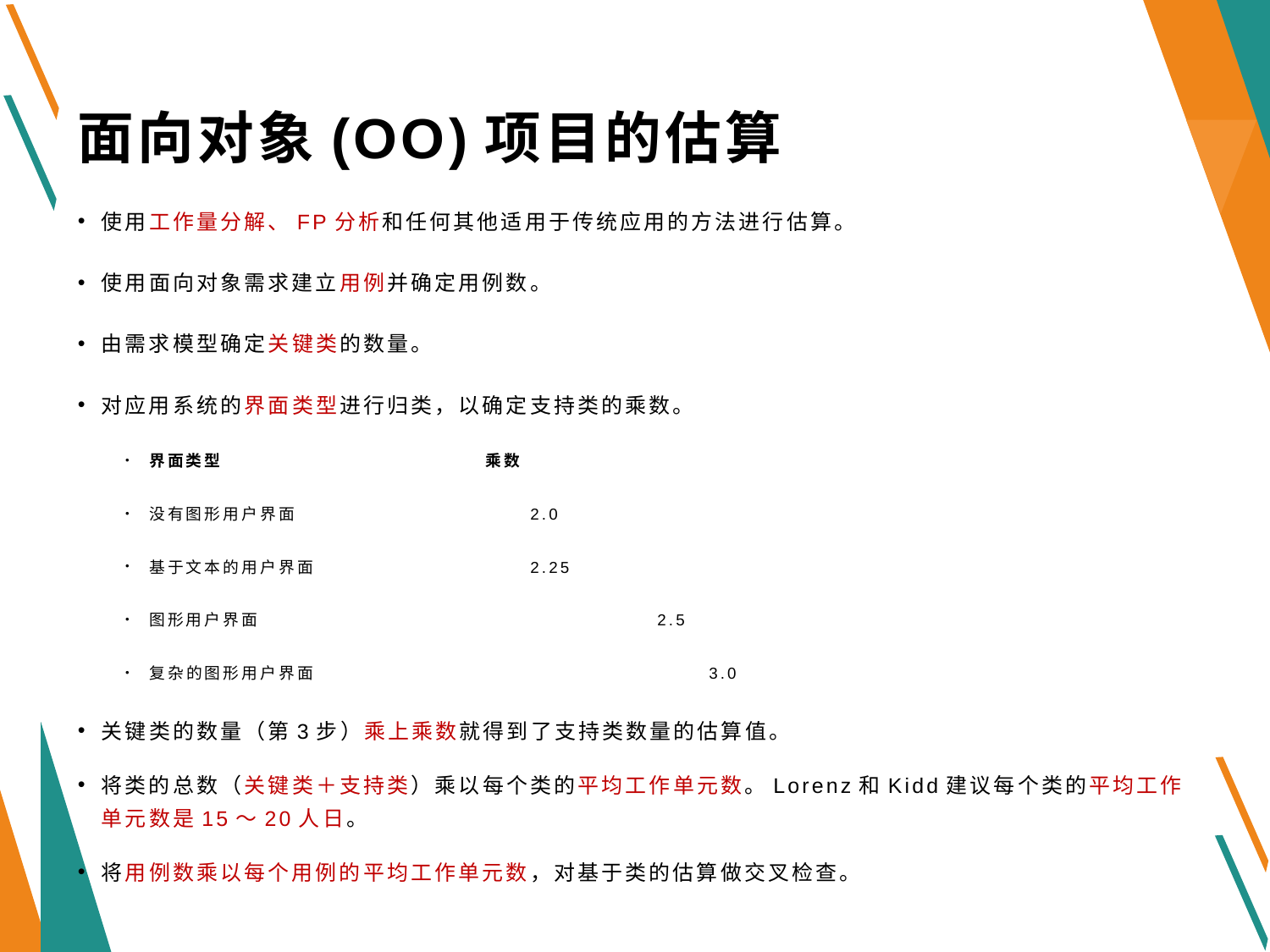

# 面向对象(OO)项目的估算
使用工作量分解、FP分析和任何其他适用于传统应用的方法进行估算。
使用面向对象需求建立用例并确定用例数。
由需求模型确定关键类的数量。
对应用系统的界面类型进行归类，以确定支持类的乘数。
界面类型                                          乘数
没有图形用户界面                               	2.0
基于文本的用户界面                           	2.25
图形用户界面 		                                   	2.5
复杂的图形用户界面			                            3.0
关键类的数量（第3步）乘上乘数就得到了支持类数量的估算值。
将类的总数（关键类＋支持类）乘以每个类的平均工作单元数。Lorenz和Kidd建议每个类的平均工作单元数是15～20人日。
将用例数乘以每个用例的平均工作单元数，对基于类的估算做交叉检查。
32